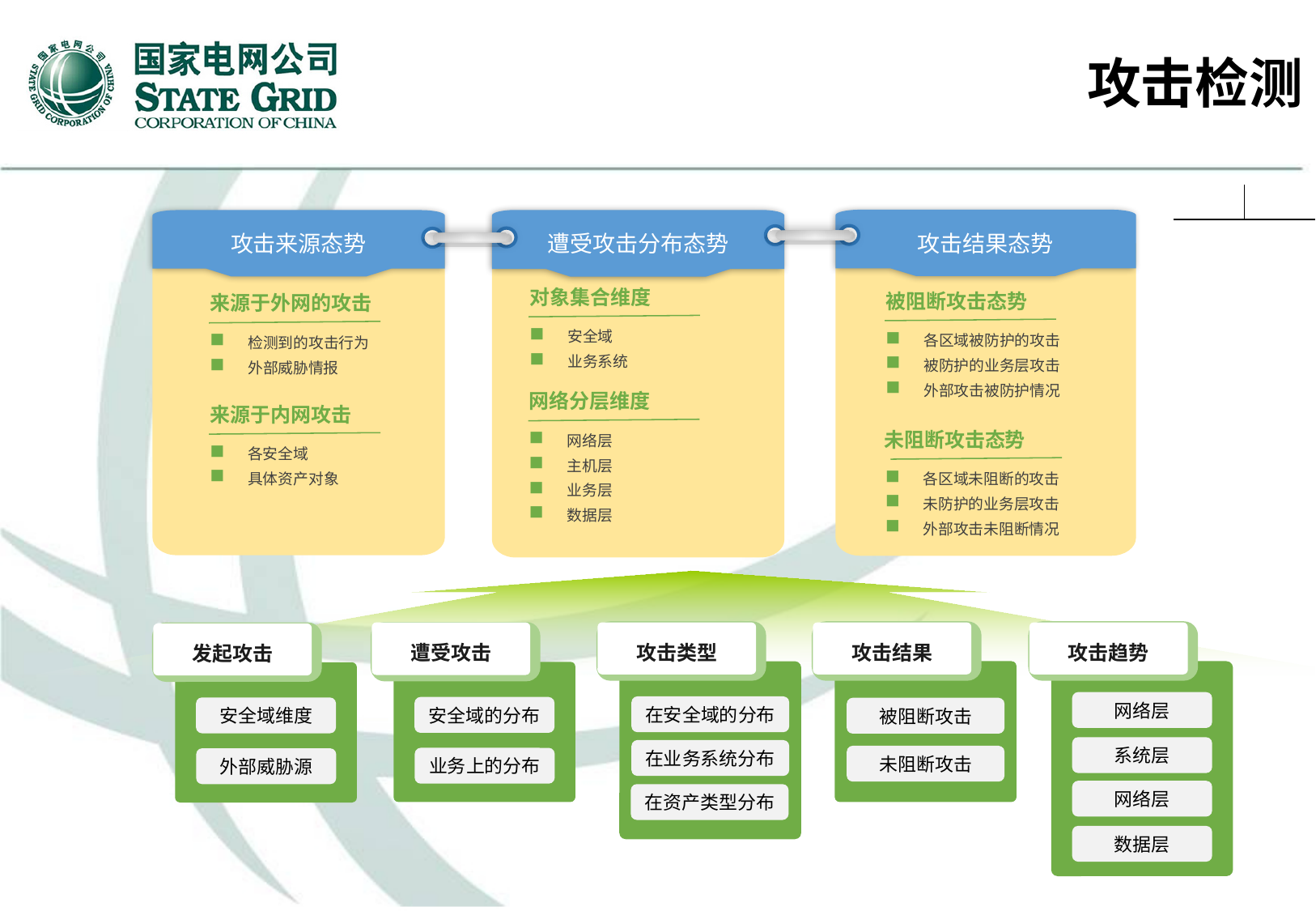

# 攻击检测
攻击结果态势

遭受攻击分布态势

攻击来源态势

对象集合维度
安全域
业务系统
被阻断攻击态势
各区域被防护的攻击
被防护的业务层攻击
外部攻击被防护情况
来源于外网的攻击
检测到的攻击行为
外部威胁情报
网络分层维度
网络层
主机层
业务层
数据层
来源于内网攻击
各安全域
具体资产对象
未阻断攻击态势
各区域未阻断的攻击
未防护的业务层攻击
外部攻击未阻断情况

攻击类型
攻击结果
攻击趋势
遭受攻击
发起攻击

网络层
在安全域的分布
安全域的分布
安全域维度
被阻断攻击
系统层
在业务系统分布
未阻断攻击
业务上的分布
外部威胁源
网络层
在资产类型分布
数据层